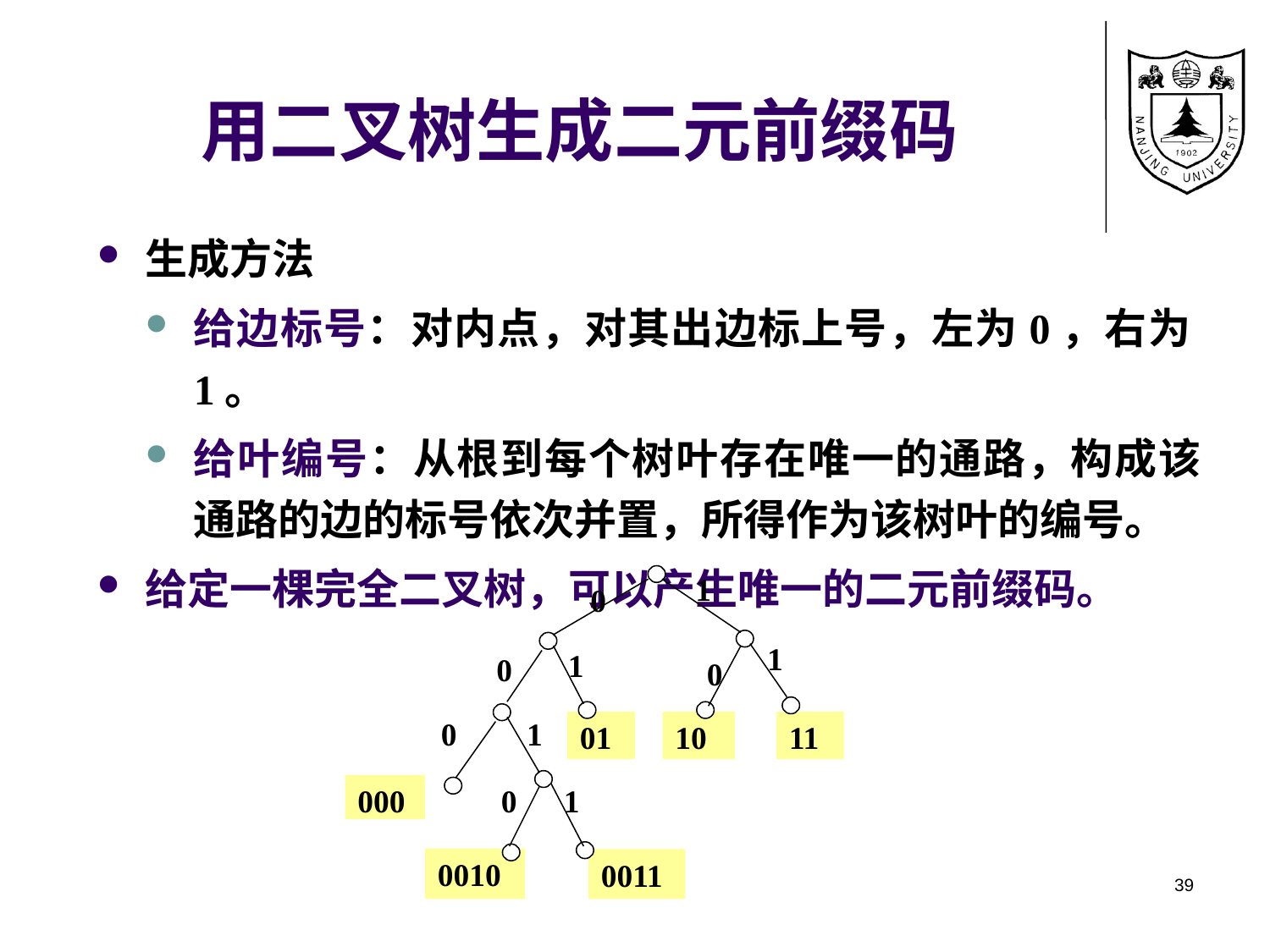

# 用二叉树生成二元前缀码
生成方法
给边标号：对内点，对其出边标上号，左为0，右为1。
给叶编号：从根到每个树叶存在唯一的通路，构成该通路的边的标号依次并置，所得作为该树叶的编号。
给定一棵完全二叉树，可以产生唯一的二元前缀码。
1

0

1
1
0

0

0
1
01
10
11

000
0
1

0010
0011
39